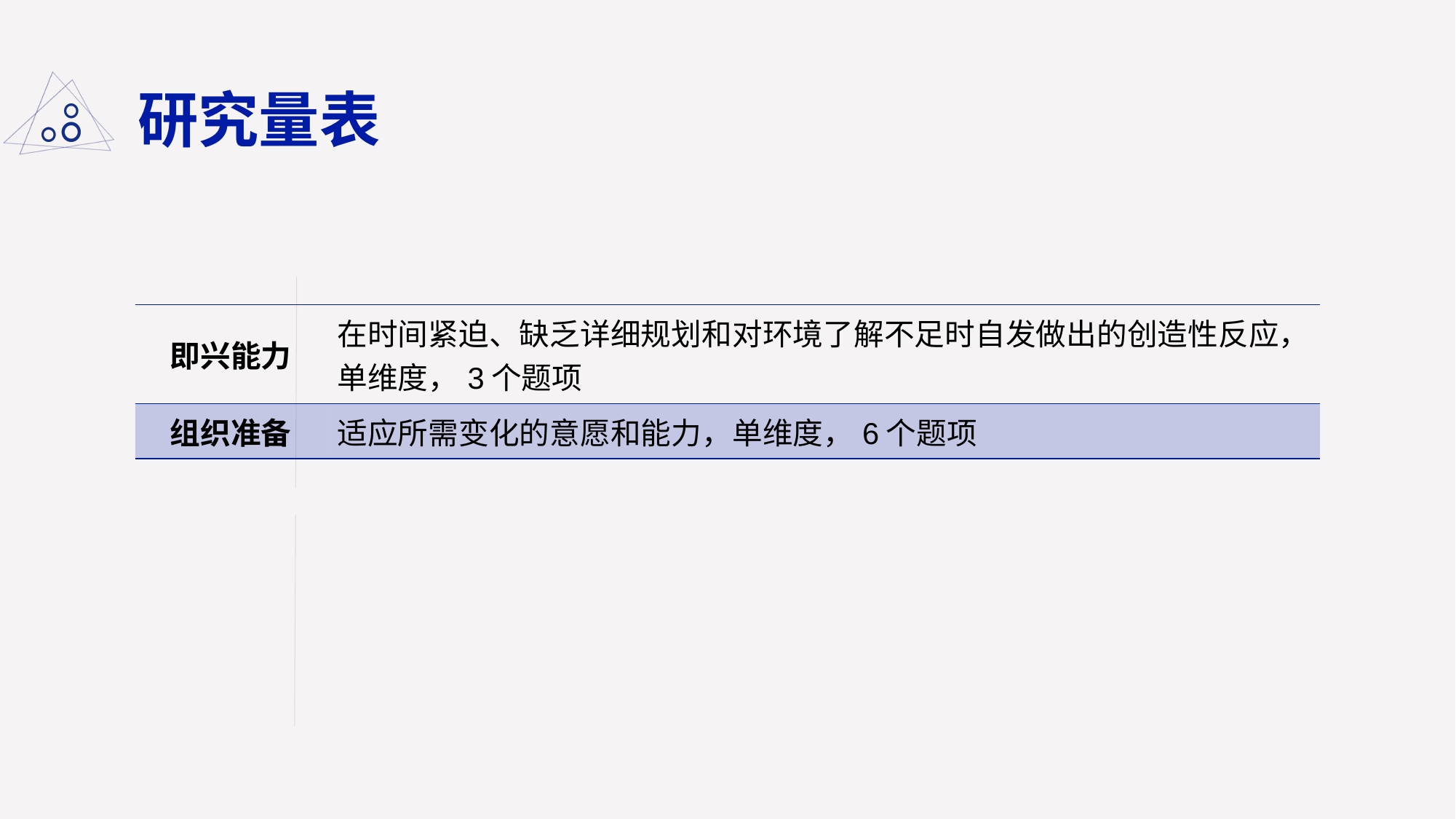

# 研究量表
| 即兴能力 | 在时间紧迫、缺乏详细规划和对环境了解不足时自发做出的创造性反应，单维度，3个题项 |
| --- | --- |
| 组织准备 | 适应所需变化的意愿和能力，单维度，6个题项 |